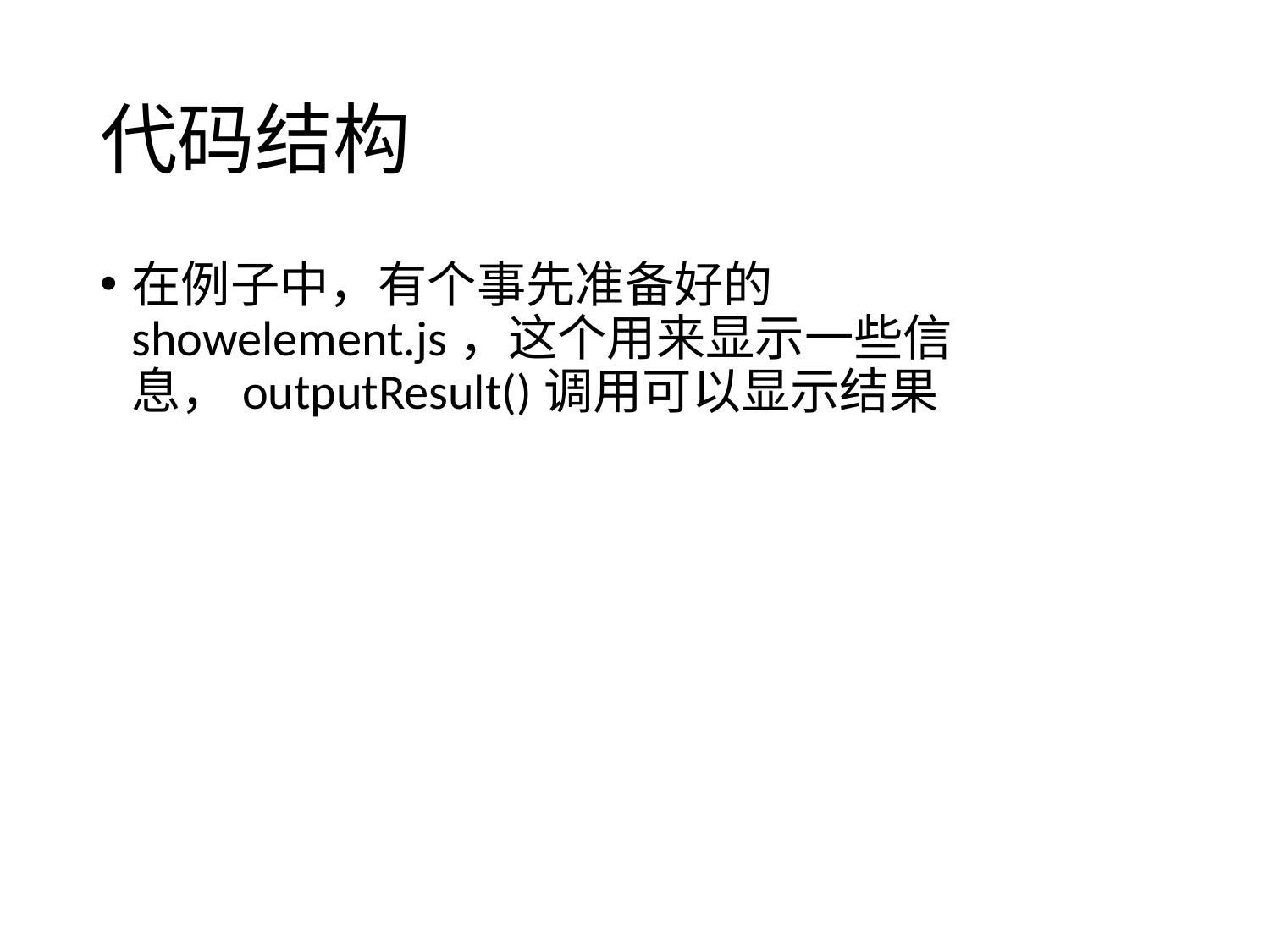

# 代码结构
在例子中，有个事先准备好的 showelement.js，这个用来显示一些信息，outputResult()调用可以显示结果